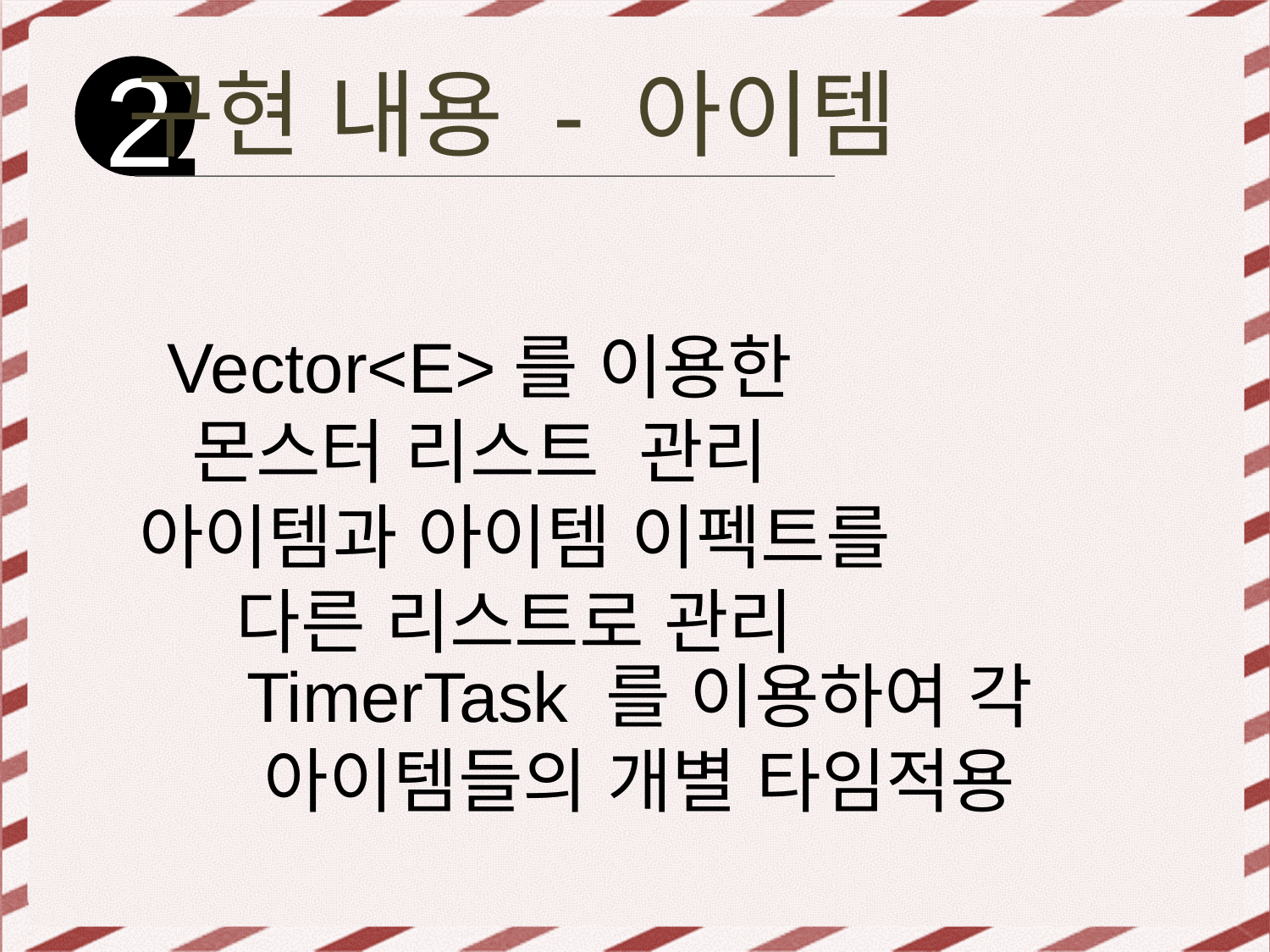

구현 내용 - 아이템
2
Vector<E>를 이용한 몬스터 리스트  관리
아이템과 아이템 이펙트를 다른 리스트로 관리
TimerTask 를 이용하여 각 아이템들의 개별 타임적용